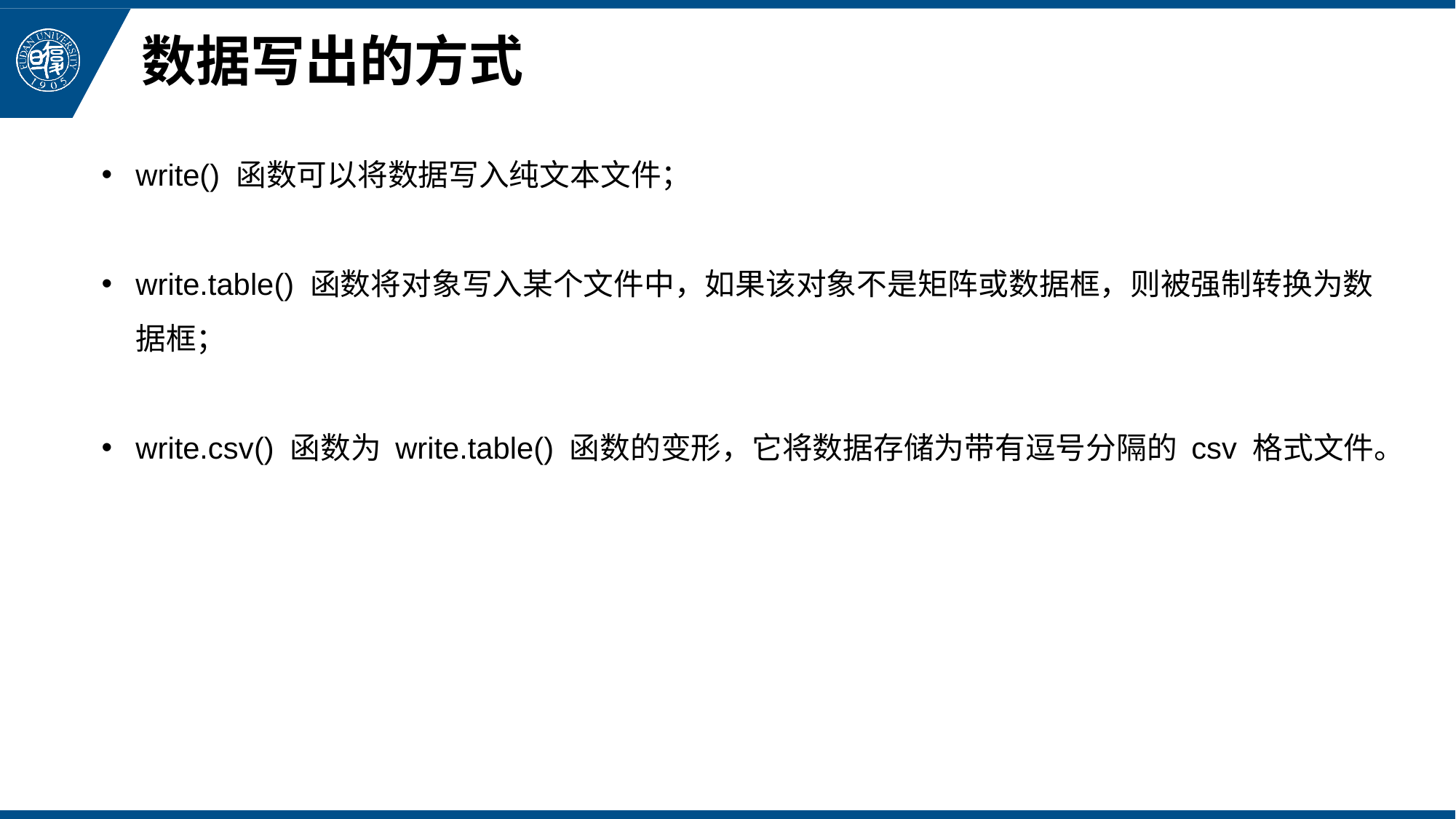

# 数据写出的方式
write() 函数可以将数据写入纯文本文件；

write.table() 函数将对象写入某个文件中，如果该对象不是矩阵或数据框，则被强制转换为数据框；

write.csv() 函数为 write.table() 函数的变形，它将数据存储为带有逗号分隔的 csv 格式文件。